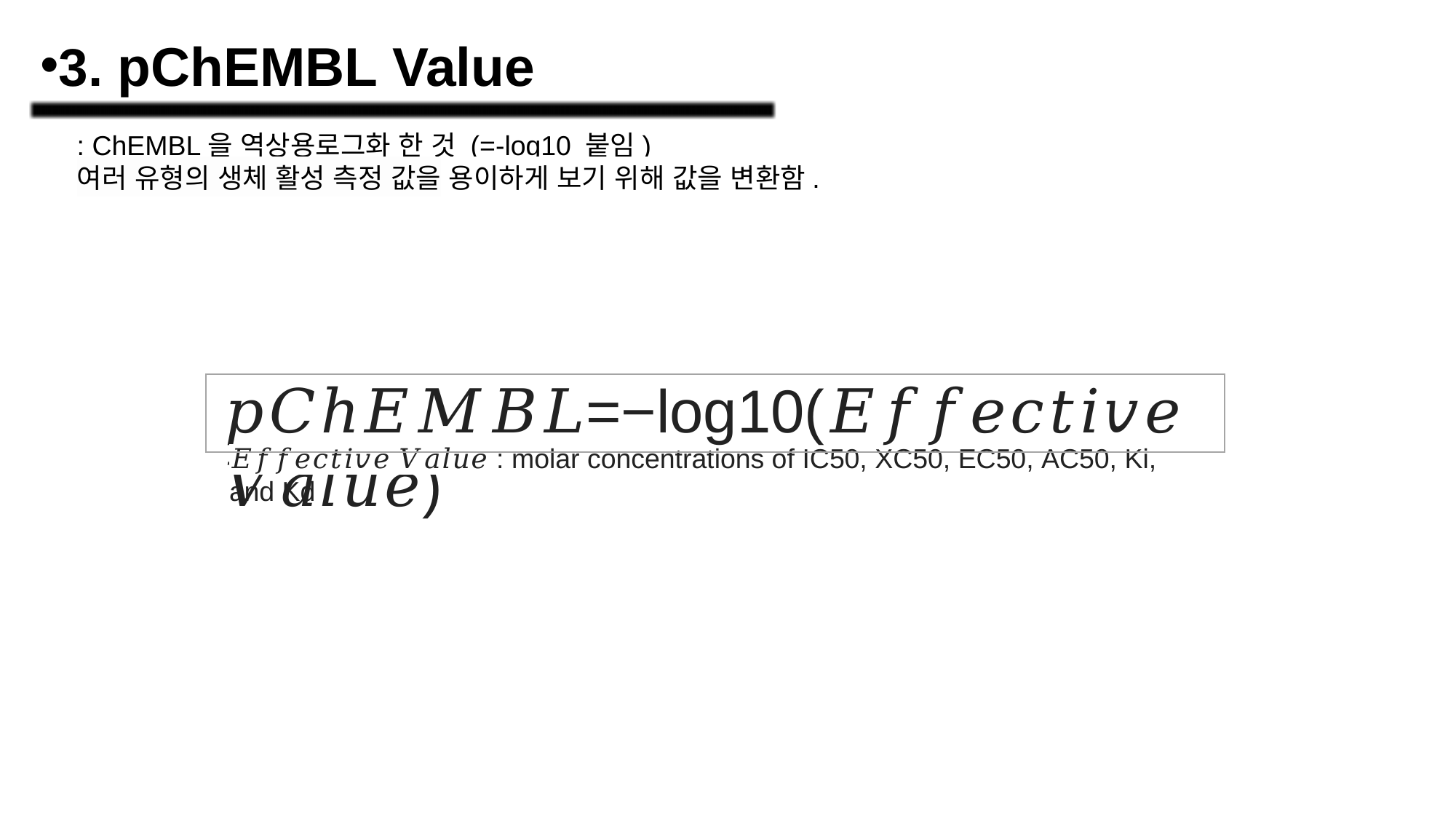

3. pChEMBL Value

: ChEMBL을 역상용로그화 한 것 (=-log10 붙임)
여러 유형의 생체 활성 측정 값을 용이하게 보기 위해 값을 변환함.
𝑝𝐶ℎ𝐸𝑀𝐵𝐿=−log10(𝐸𝑓𝑓𝑒𝑐𝑡𝑖𝑣𝑒 𝑉𝑎𝑙𝑢𝑒)

𝐸𝑓𝑓𝑒𝑐𝑡𝑖𝑣𝑒 𝑉𝑎𝑙𝑢𝑒 : molar concentrations of IC50, XC50, EC50, AC50, Ki, and Kd